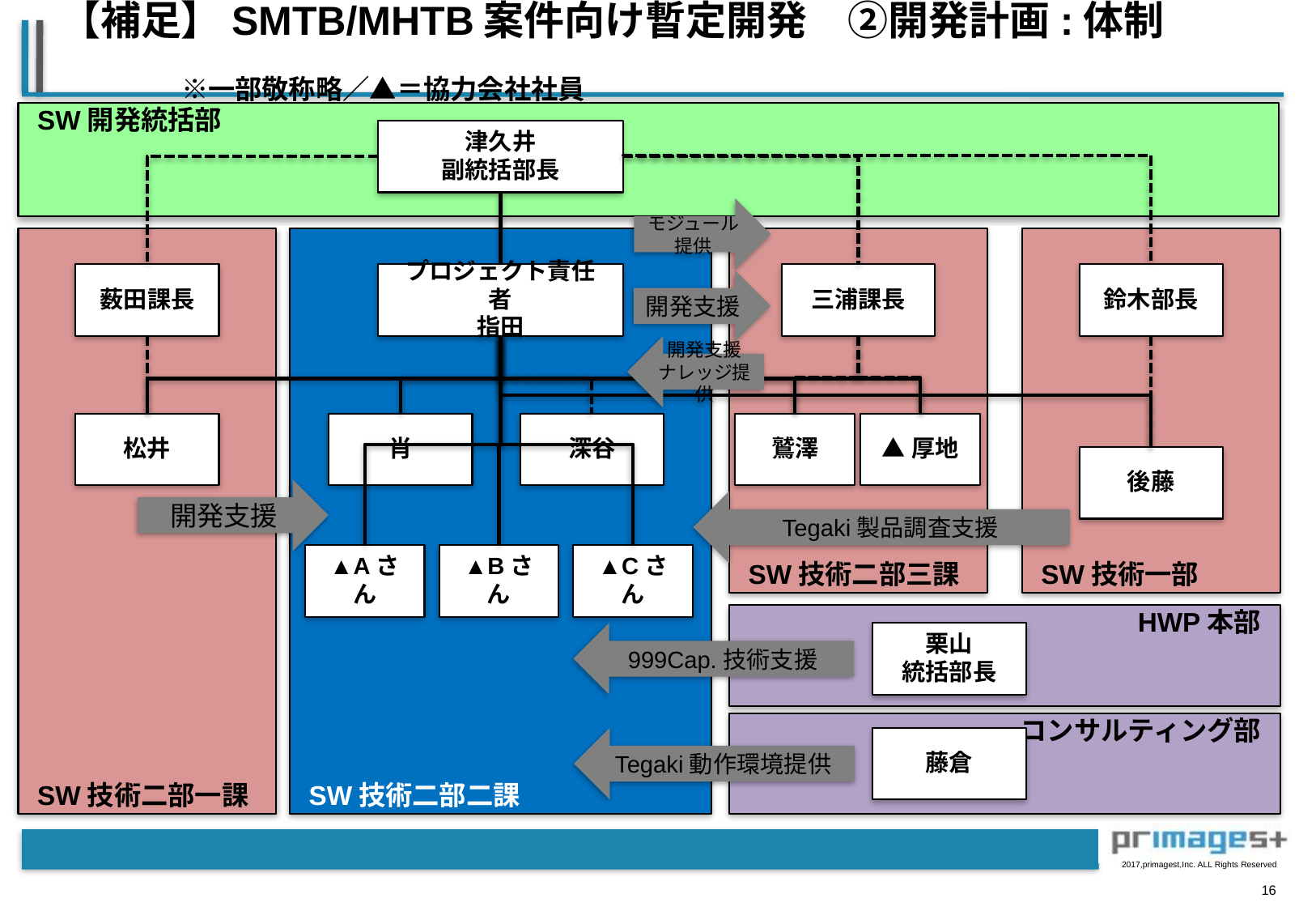

# 【補足】SMTB/MHTB案件向け暫定開発　②開発計画:体制 　　　　　　　　　　　　　　　　　　　　　　　　　　　　　　　※一部敬称略／▲＝協力会社社員
SW開発統括部
津久井
副統括部長
モジュール
提供
SW技術二部一課
SW技術二部二課
SW技術二部三課
SW技術一部
薮田課長
プロジェクト責任者
指田
三浦課長
鈴木部長
開発支援
開発支援
ナレッジ提供
松井
肖
深谷
鷲澤
▲厚地
後藤
開発支援
Tegaki製品調査支援
▲Aさん
▲Bさん
▲Cさん
HWP本部
999Cap.技術支援
栗山
統括部長
コンサルティング部
Tegaki動作環境提供
藤倉
16